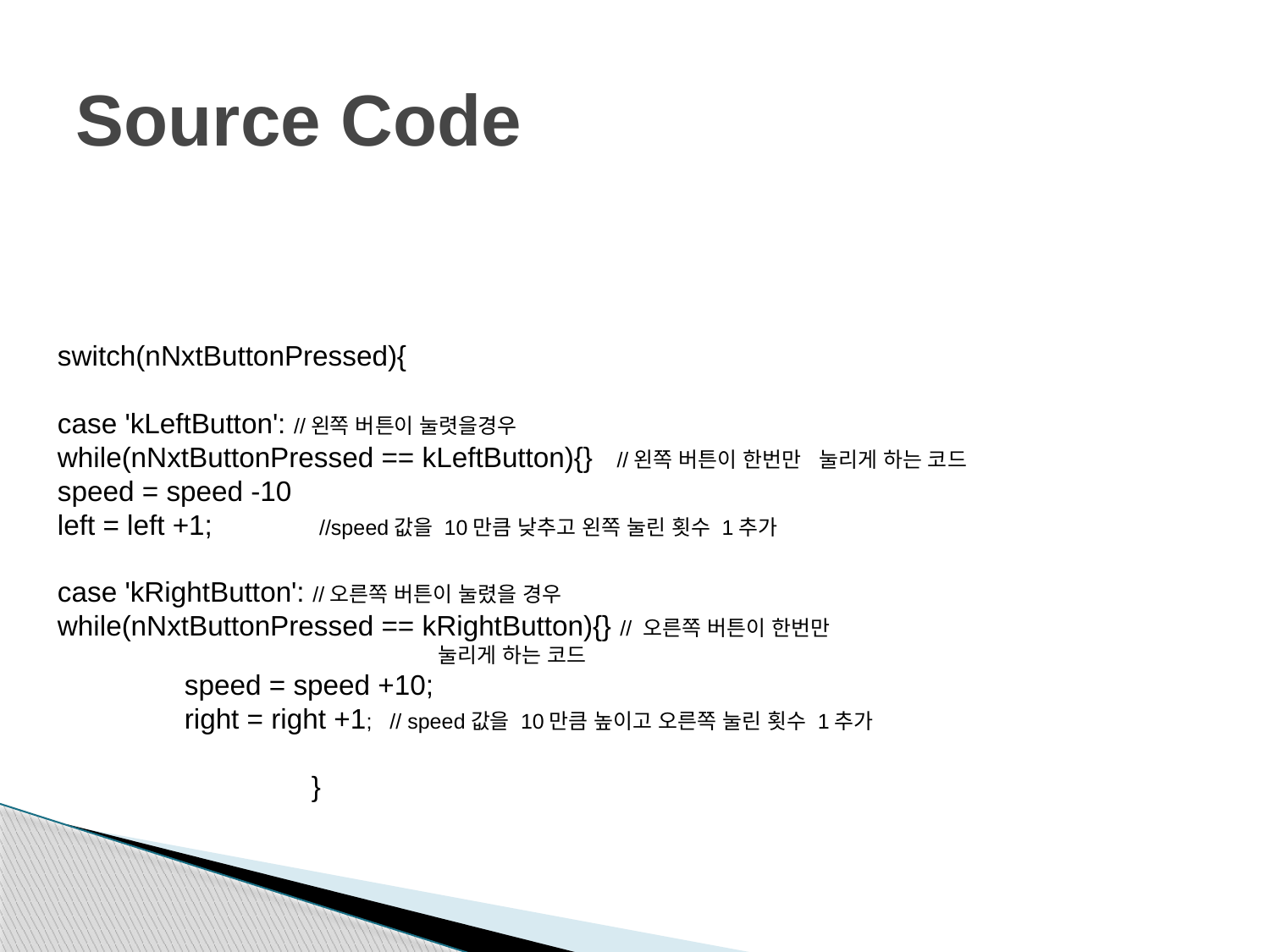

# Source Code

switch(nNxtButtonPressed){

case 'kLeftButton': //왼쪽 버튼이 눌렷을경우
while(nNxtButtonPressed == kLeftButton){}   //왼쪽 버튼이 한번만   눌리게 하는 코드
speed = speed -10
left = left +1;	 //speed값을 10만큼 낮추고 왼쪽 눌린 횟수 1추가

case 'kRightButton': //오른쪽 버튼이 눌렸을 경우
while(nNxtButtonPressed == kRightButton){} // 오른쪽 버튼이 한번만 						눌리게 하는 코드
	speed = speed +10;
	right = right +1;   // speed값을 10만큼 높이고 오른쪽 눌린 횟수 1추가

		}